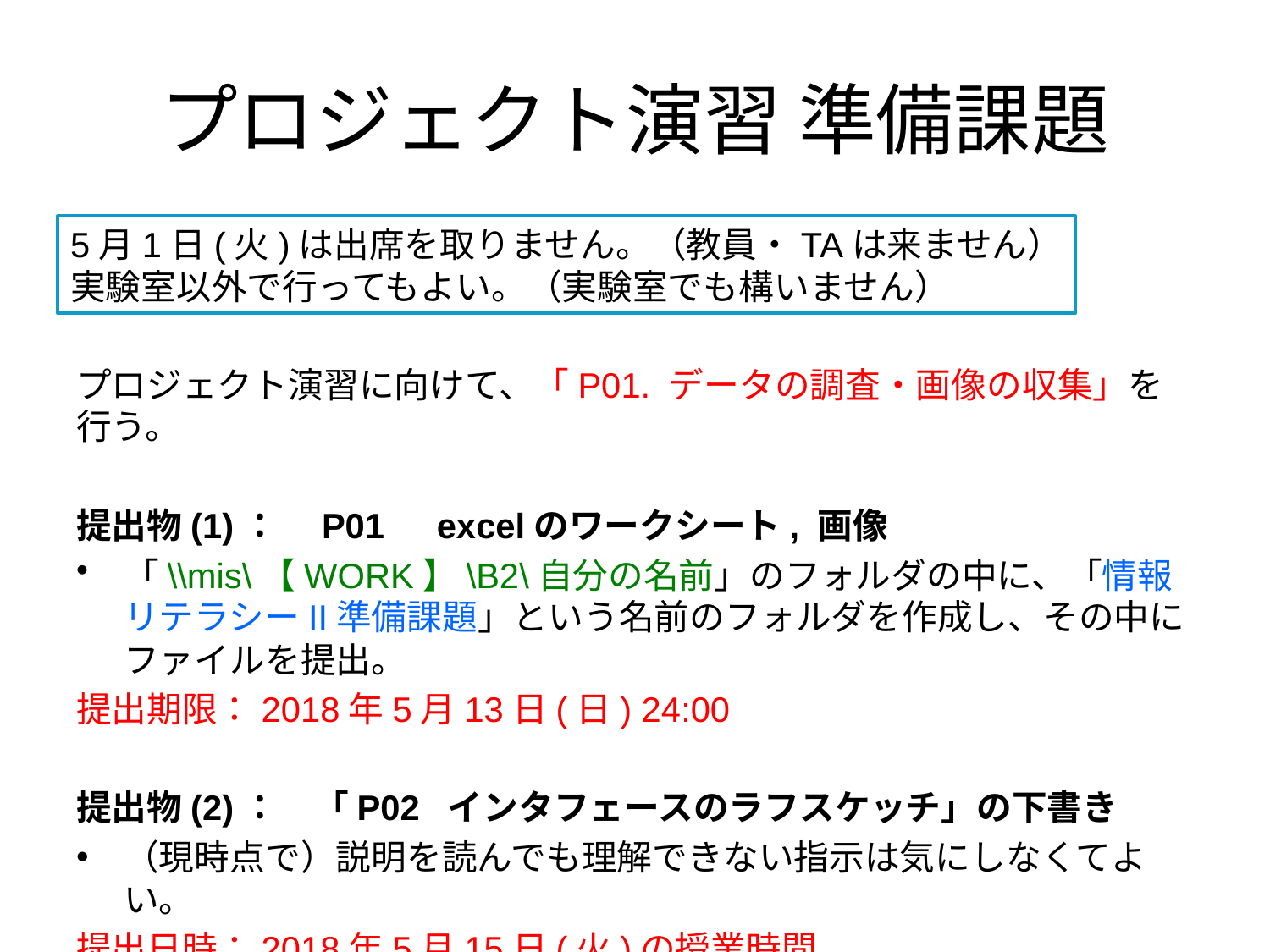

# プロジェクト演習 準備課題
5月1日(火)は出席を取りません。（教員・TAは来ません）
実験室以外で行ってもよい。（実験室でも構いません）
プロジェクト演習に向けて、「P01. データの調査・画像の収集」を行う。

提出物(1)：　P01　excelのワークシート, 画像
「\\mis\【WORK】\B2\自分の名前」のフォルダの中に、「情報リテラシーII準備課題」という名前のフォルダを作成し、その中にファイルを提出。
提出期限：2018年5月13日(日) 24:00

提出物(2)：　「P02  インタフェースのラフスケッチ」の下書き
（現時点で）説明を読んでも理解できない指示は気にしなくてよい。
提出日時：2018年5月15日(火)の授業時間